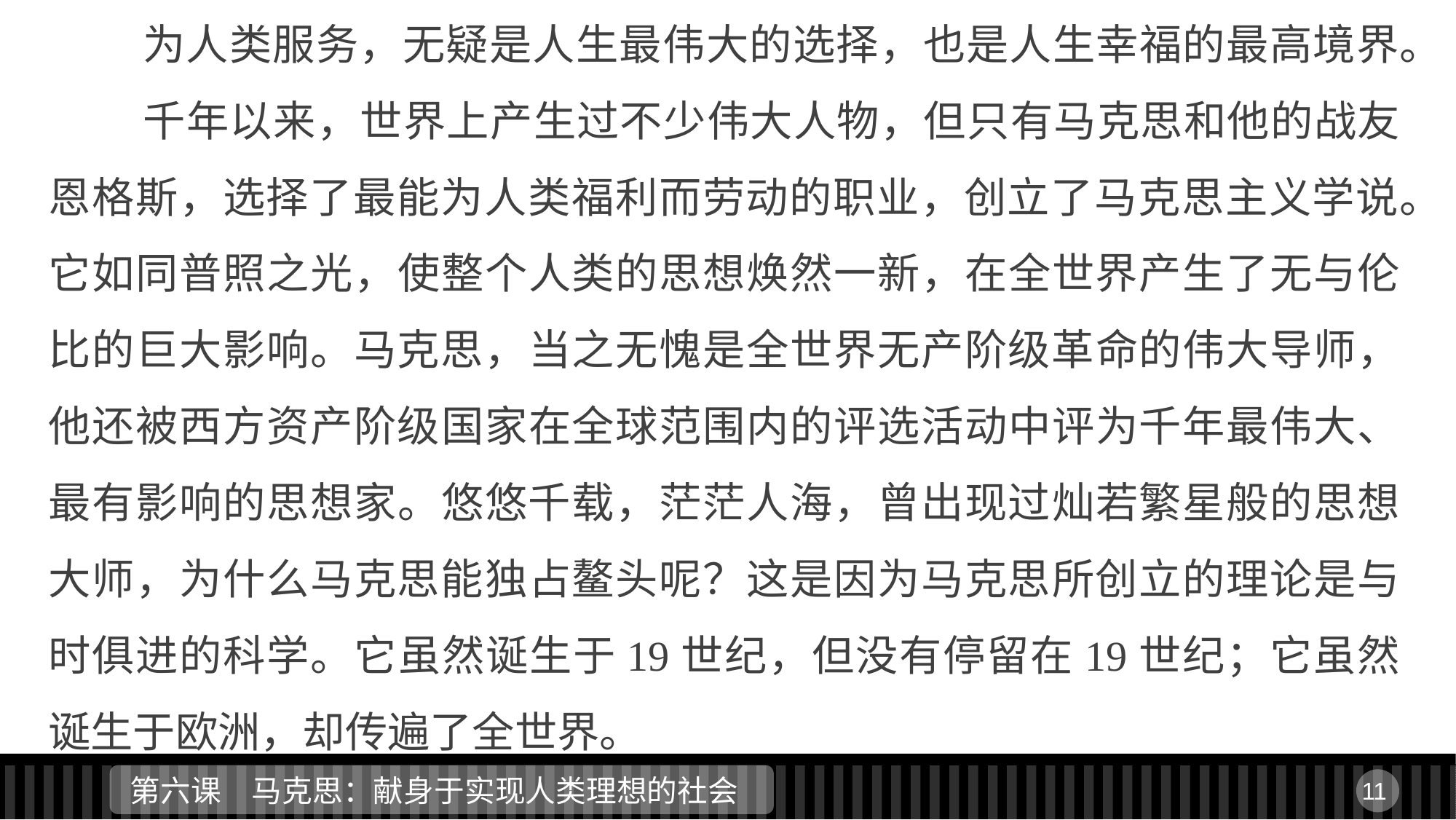

为人类服务，无疑是人生最伟大的选择，也是人生幸福的最高境界。
        千年以来，世界上产生过不少伟大人物，但只有马克思和他的战友恩格斯，选择了最能为人类福利而劳动的职业，创立了马克思主义学说。它如同普照之光，使整个人类的思想焕然一新，在全世界产生了无与伦比的巨大影响。马克思，当之无愧是全世界无产阶级革命的伟大导师，他还被西方资产阶级国家在全球范围内的评选活动中评为千年最伟大、最有影响的思想家。悠悠千载，茫茫人海，曾出现过灿若繁星般的思想大师，为什么马克思能独占鳌头呢？这是因为马克思所创立的理论是与时俱进的科学。它虽然诞生于19世纪，但没有停留在19世纪；它虽然诞生于欧洲，却传遍了全世界。